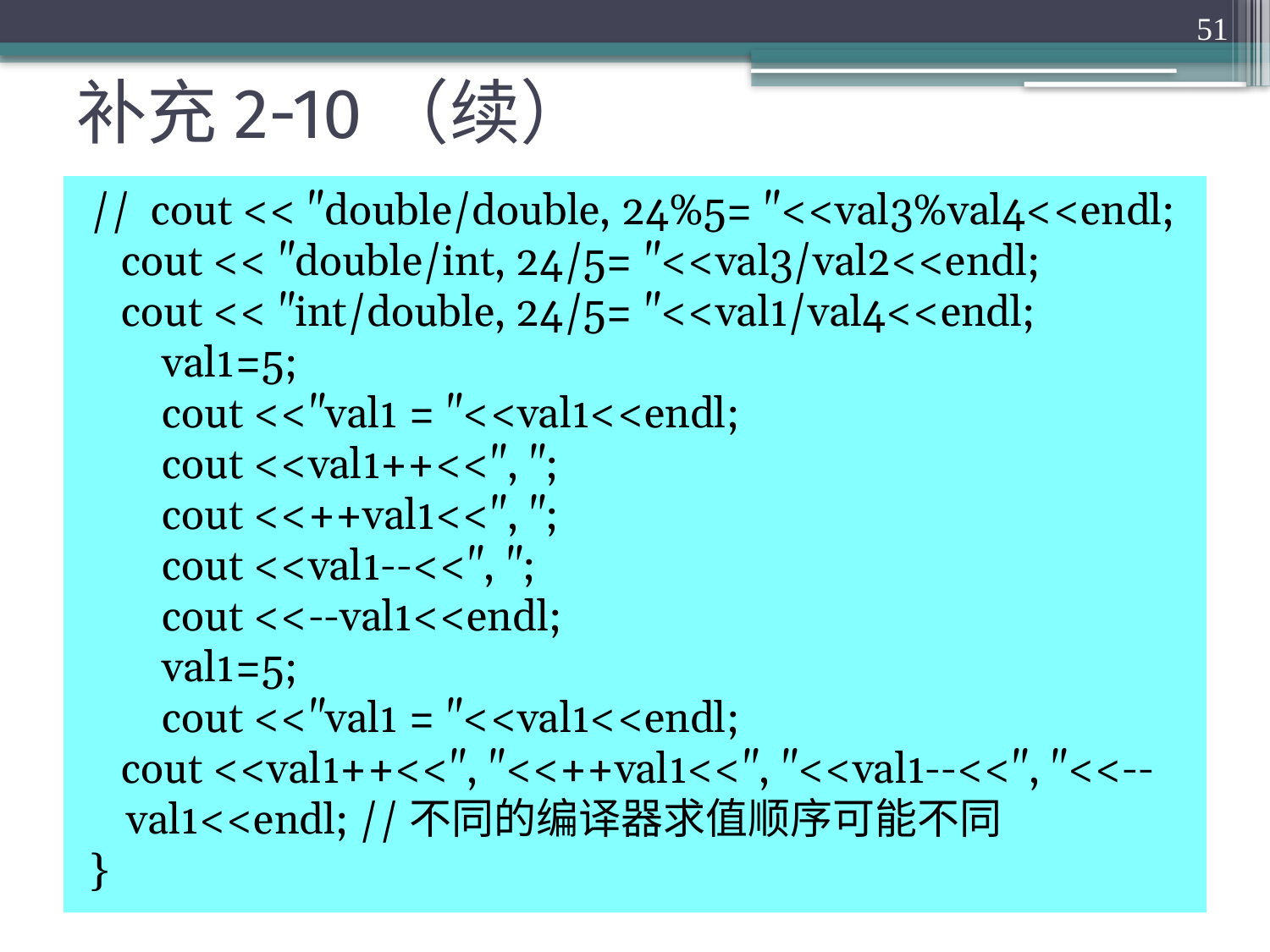

51
# 补充2-10（续）
//  cout << "double/double, 24%5= "<<val3%val4<<endl;
   cout << "double/int, 24/5= "<<val3/val2<<endl;
   cout << "int/double, 24/5= "<<val1/val4<<endl;
       val1=5;
       cout <<"val1 = "<<val1<<endl;
       cout <<val1++<<", ";
       cout <<++val1<<", ";
       cout <<val1--<<", ";
       cout <<--val1<<endl;
       val1=5;
       cout <<"val1 = "<<val1<<endl;
   cout <<val1++<<", "<<++val1<<", "<<val1--<<", "<<--val1<<endl; //不同的编译器求值顺序可能不同
}